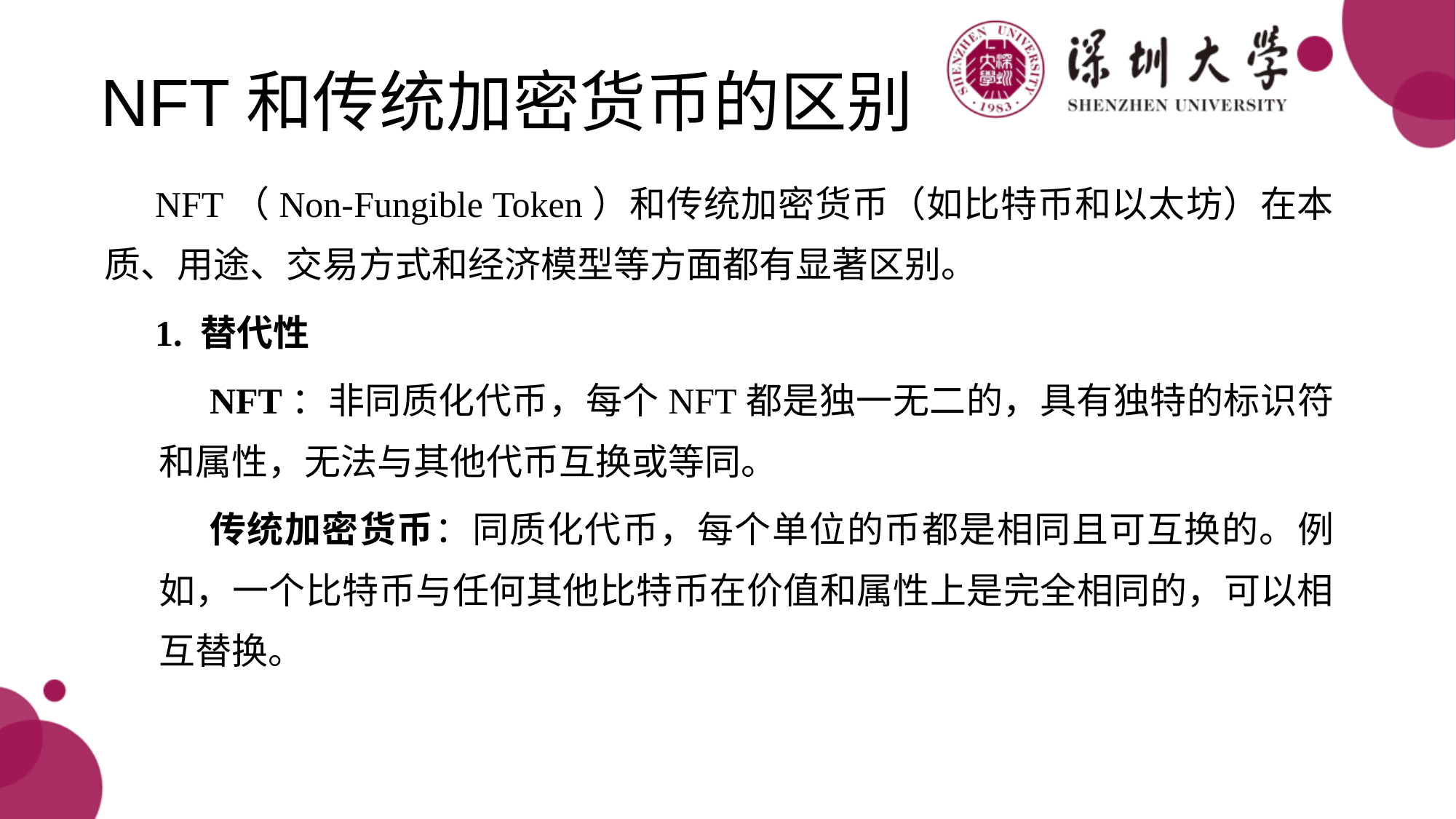

# NFT和传统加密货币的区别
NFT（Non-Fungible Token）和传统加密货币（如比特币和以太坊）在本质、用途、交易方式和经济模型等方面都有显著区别。
1. 替代性
NFT：非同质化代币，每个NFT都是独一无二的，具有独特的标识符和属性，无法与其他代币互换或等同。
传统加密货币：同质化代币，每个单位的币都是相同且可互换的。例如，一个比特币与任何其他比特币在价值和属性上是完全相同的，可以相互替换。